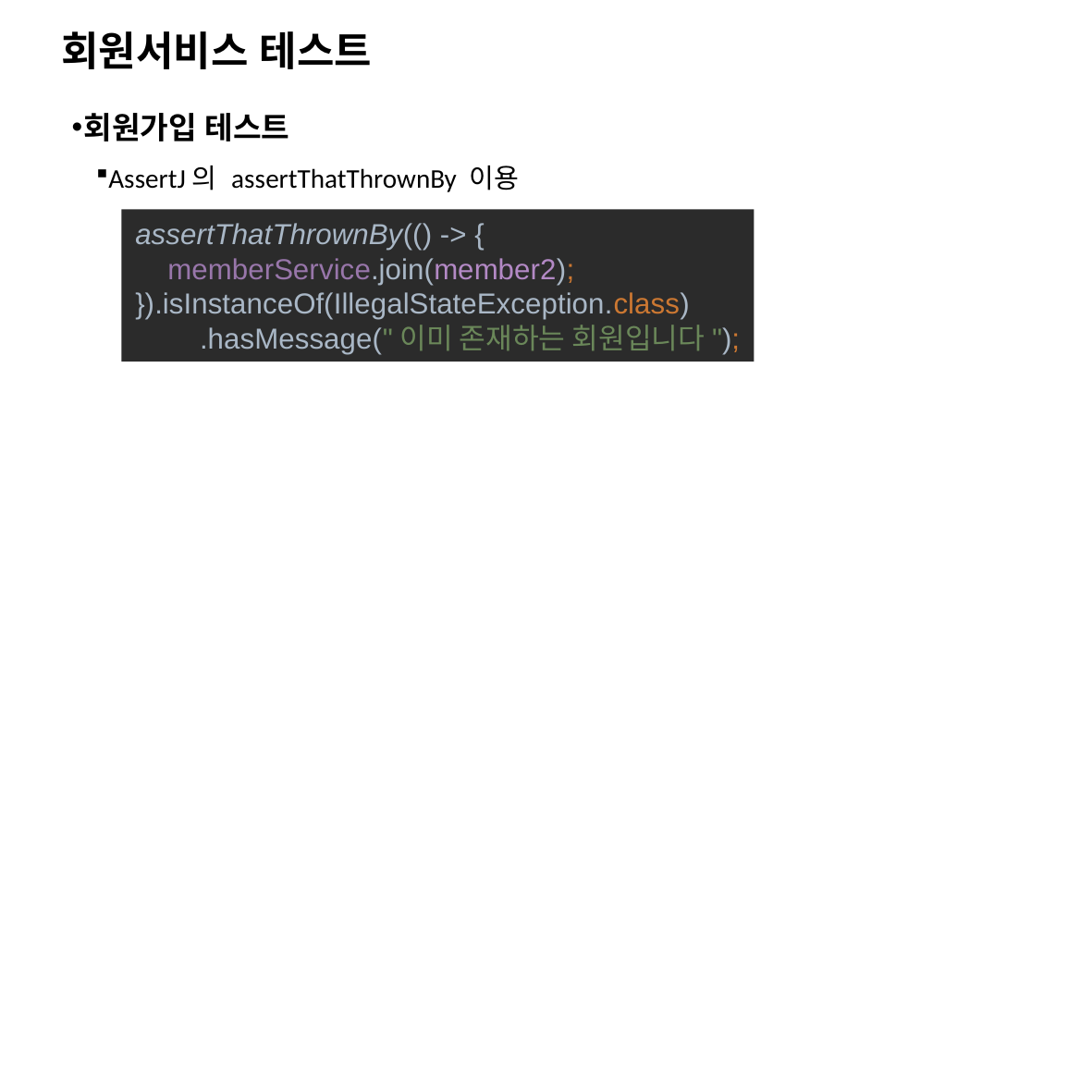

# 회원서비스 테스트
회원가입 테스트
AssertJ의 assertThatThrownBy 이용

assertThatThrownBy(() -> {
    memberService.join(member2);
}).isInstanceOf(IllegalStateException.class)
        .hasMessage("이미 존재하는 회원입니다");